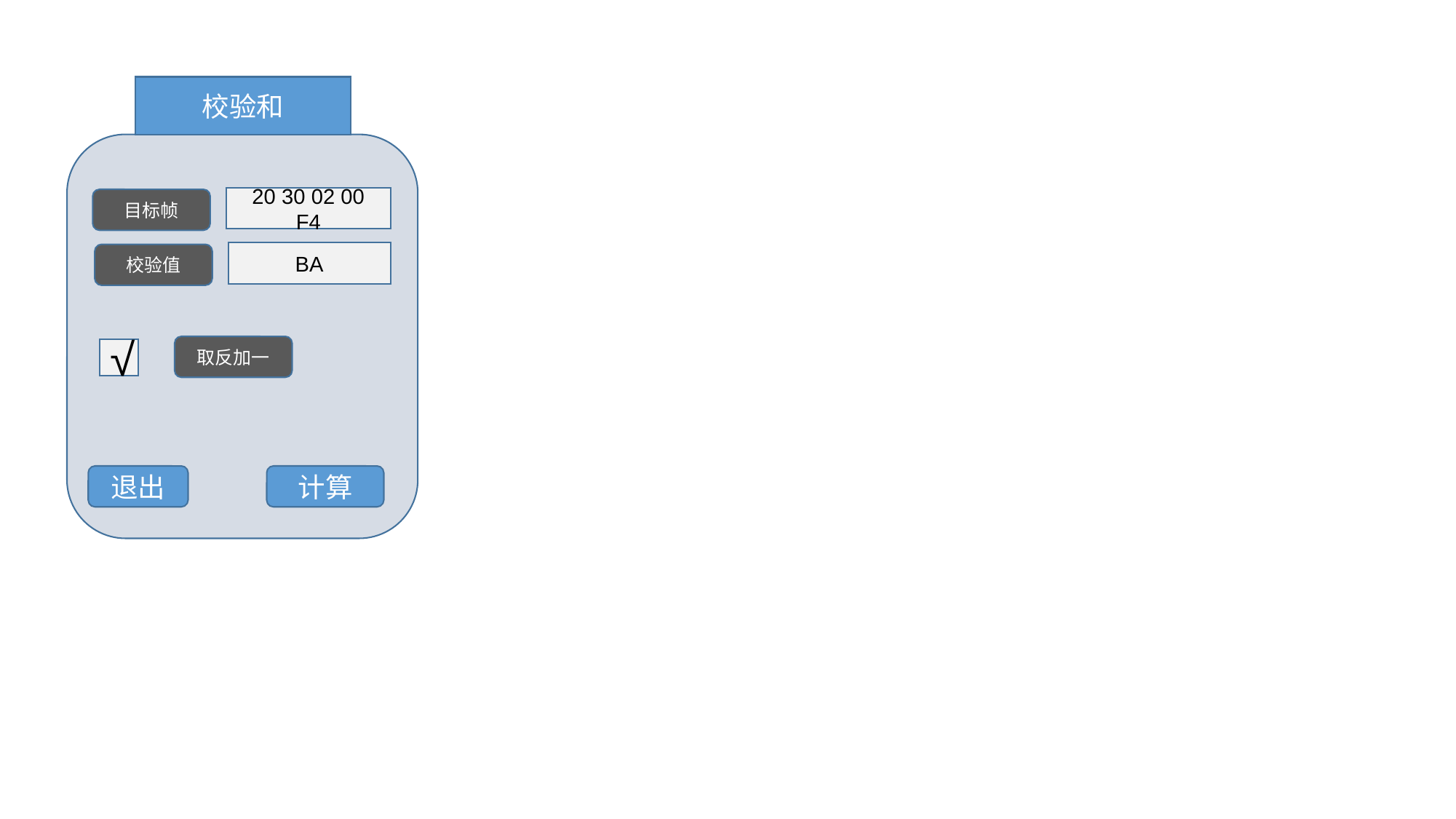

校验和

20 30 02 00 F4
目标帧
BA
校验值
取反加一
√
退出
计算